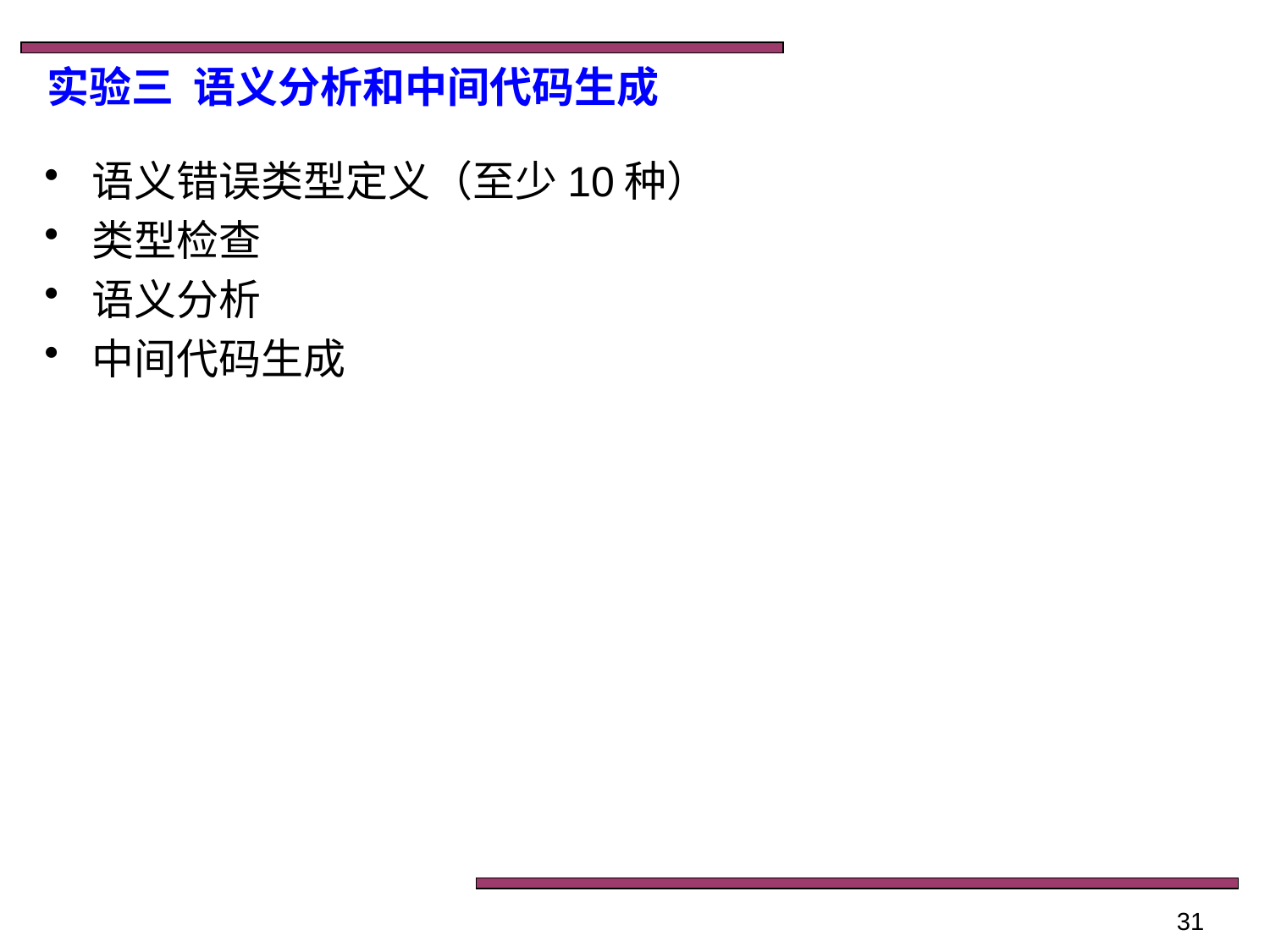

实验三  语义分析和中间代码生成
语义错误类型定义（至少10种）
类型检查
语义分析
中间代码生成
31